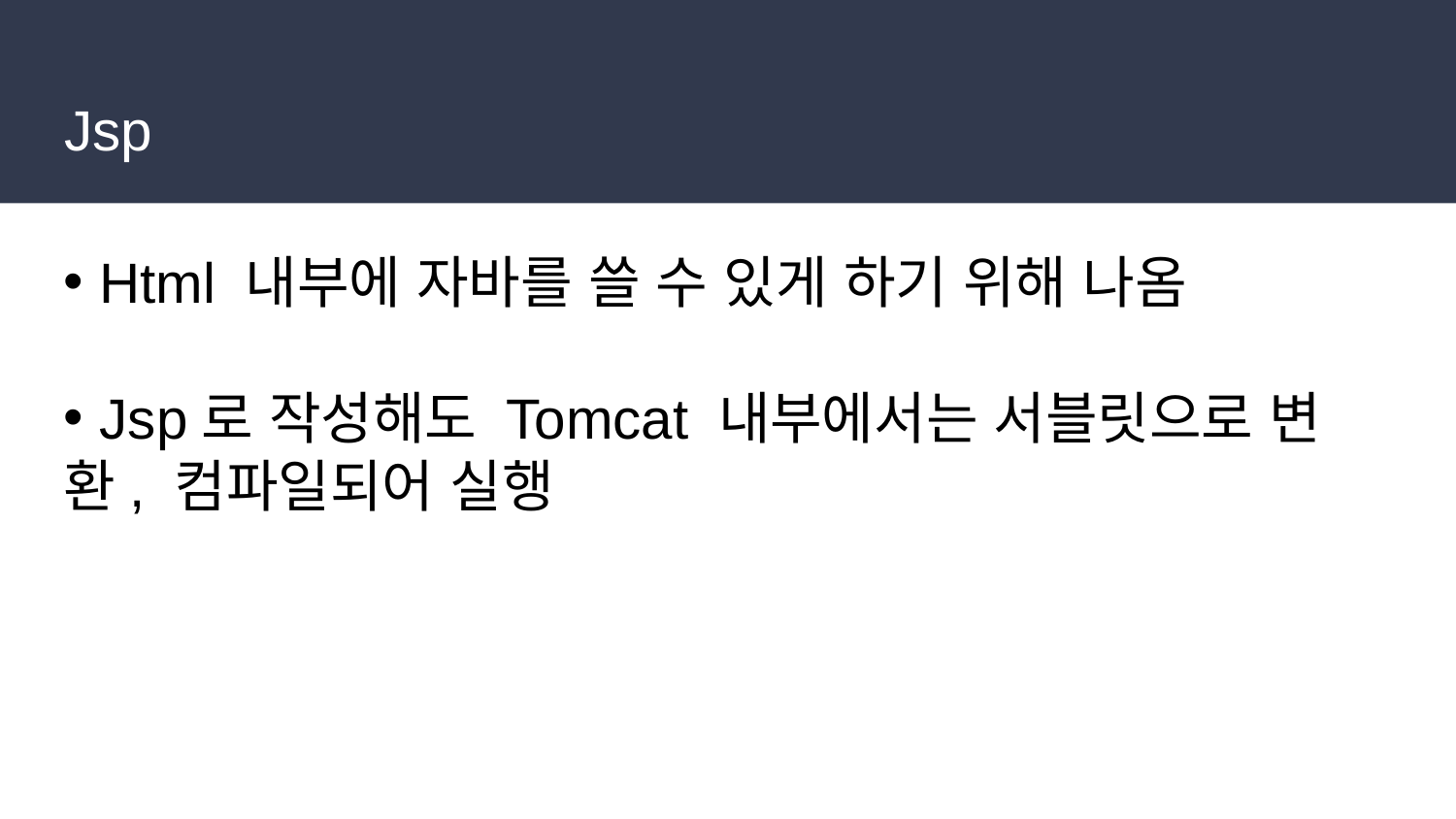

# Jsp
 Html 내부에 자바를 쓸 수 있게 하기 위해 나옴

 Jsp로 작성해도 Tomcat 내부에서는 서블릿으로 변환, 컴파일되어 실행